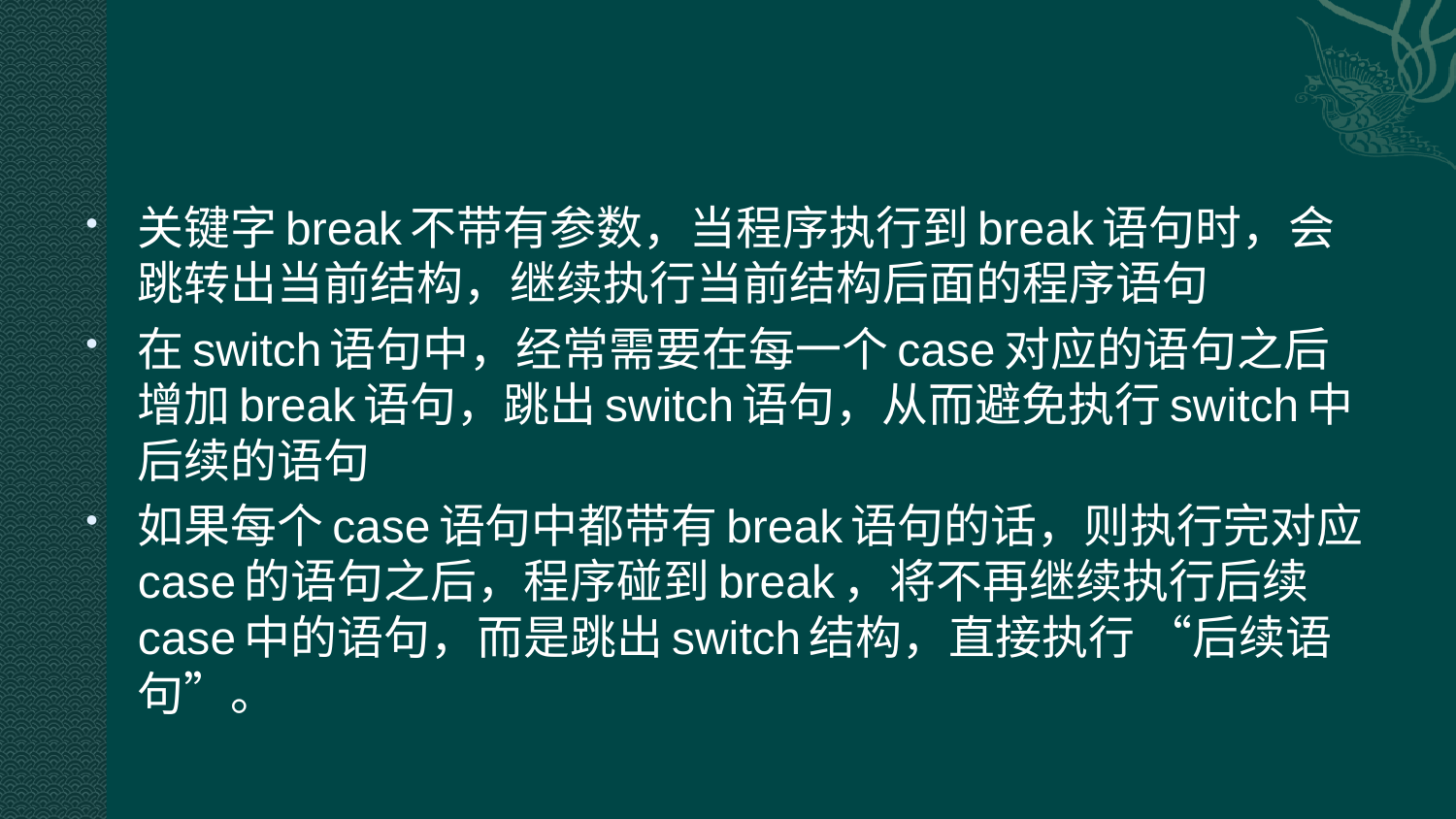

#
关键字break不带有参数，当程序执行到break语句时，会跳转出当前结构，继续执行当前结构后面的程序语句
在switch语句中，经常需要在每一个case对应的语句之后增加break语句，跳出switch语句，从而避免执行switch中后续的语句
如果每个case语句中都带有break语句的话，则执行完对应case的语句之后，程序碰到break，将不再继续执行后续case中的语句，而是跳出switch结构，直接执行 “后续语句”。